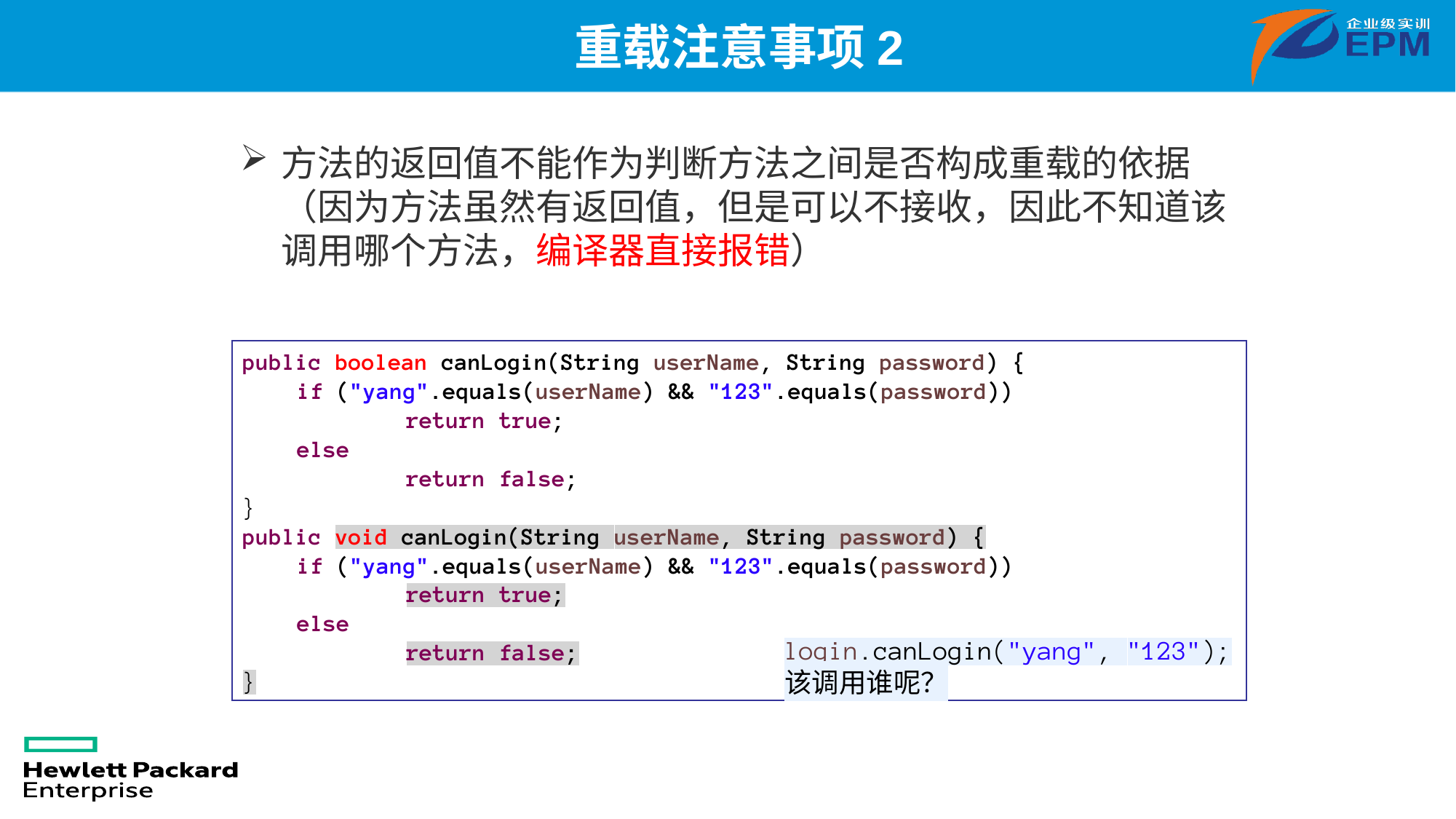

# 重载注意事项2
方法的返回值不能作为判断方法之间是否构成重载的依据（因为方法虽然有返回值，但是可以不接收，因此不知道该调用哪个方法，编译器直接报错）
public boolean canLogin(String userName, String password) {
if ("yang".equals(userName) && "123".equals(password))
	return true;
else
	return false;
}
public void canLogin(String userName, String password) {
if ("yang".equals(userName) && "123".equals(password))
	return true;
else
	return false;
}
login.canLogin("yang", "123");
该调用谁呢？